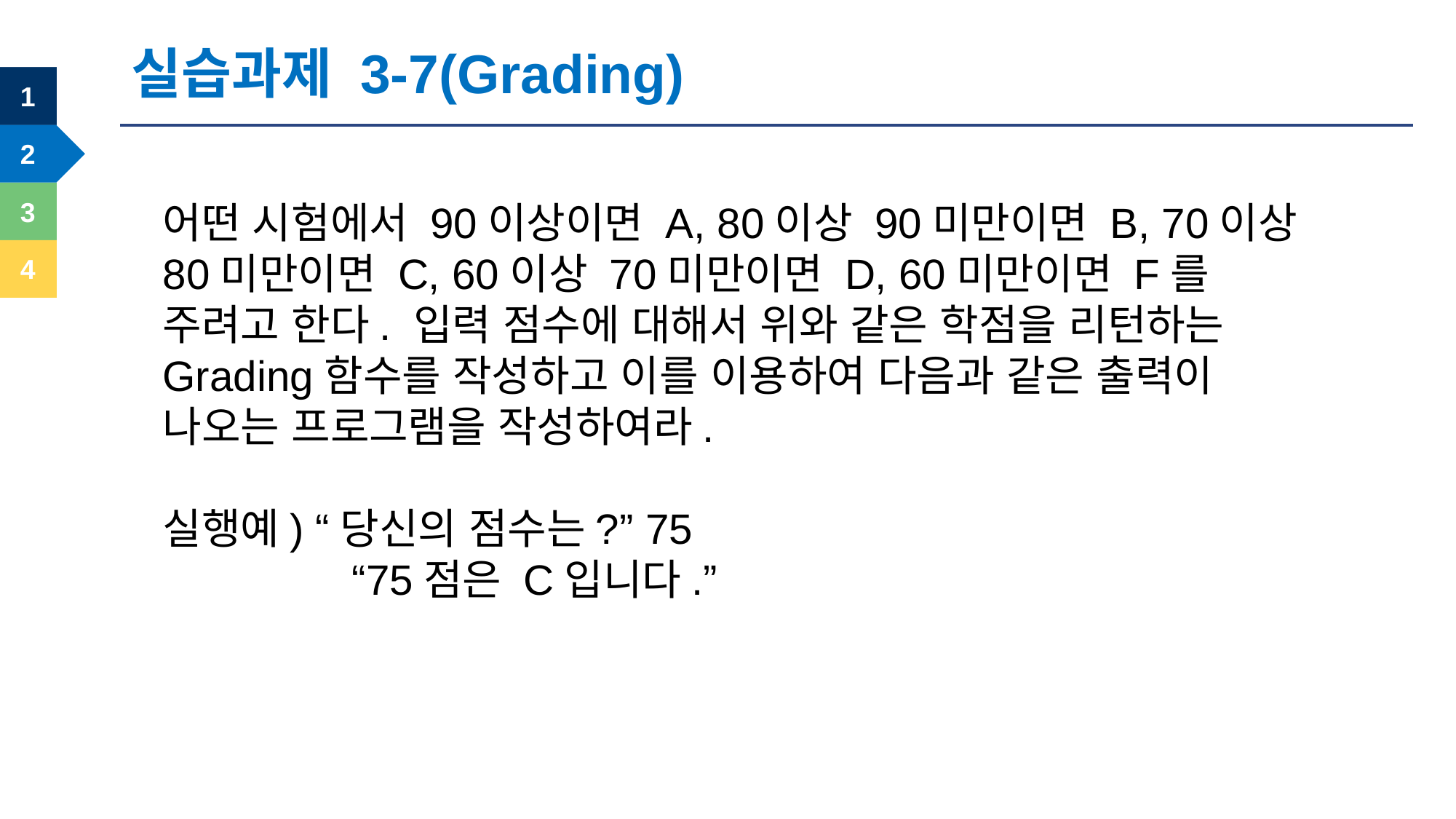

실습과제 3-7(Grading)
어떤 시험에서 90이상이면 A, 80이상 90미만이면 B, 70이상 80미만이면 C, 60이상 70미만이면 D, 60미만이면 F를 주려고 한다. 입력 점수에 대해서 위와 같은 학점을 리턴하는 Grading함수를 작성하고 이를 이용하여 다음과 같은 출력이 나오는 프로그램을 작성하여라.

실행예) “당신의 점수는?” 75
                “75점은 C입니다.”